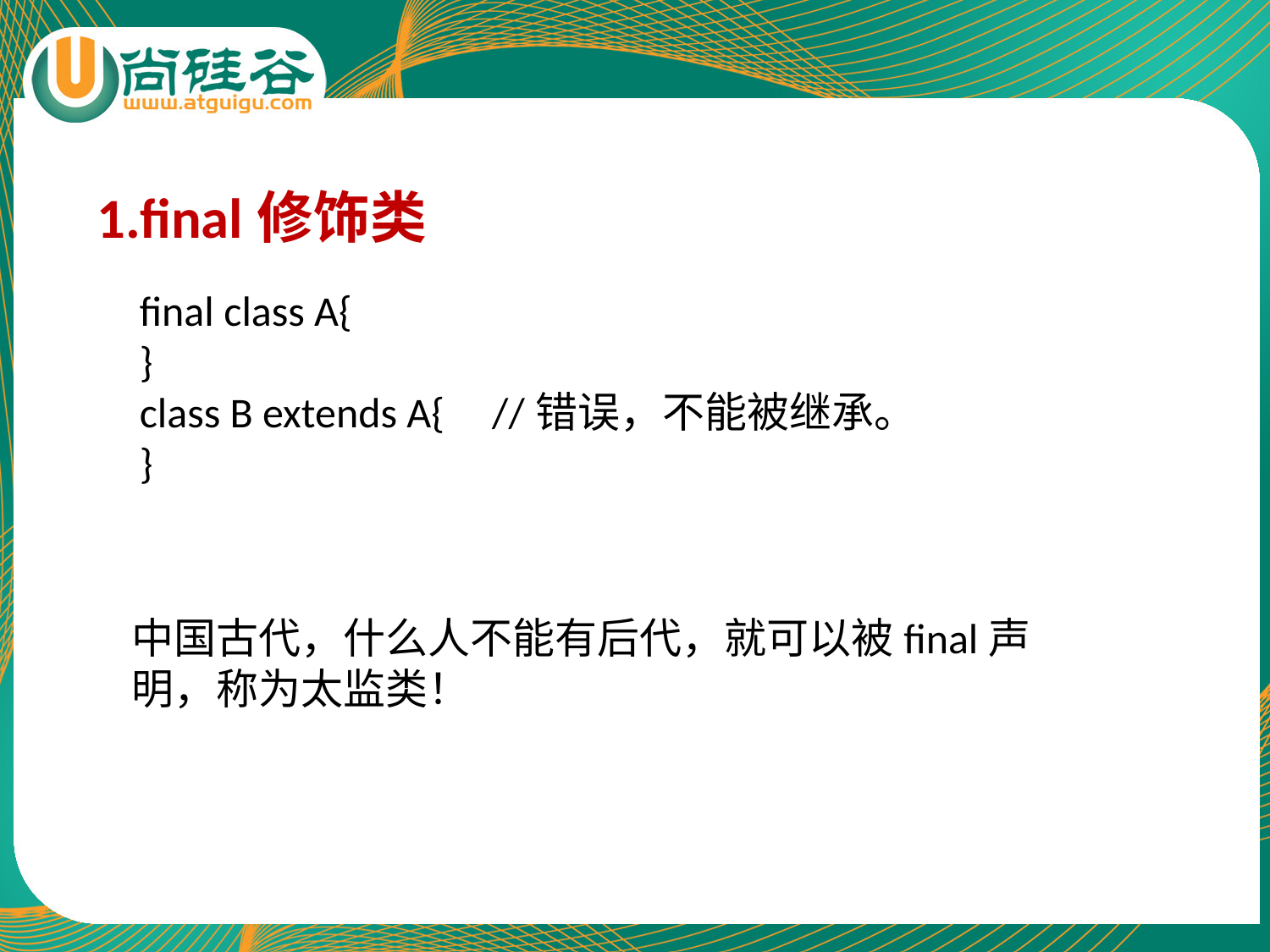

1.final修饰类
final class A{
}
class B extends A{     //错误，不能被继承。
}
中国古代，什么人不能有后代，就可以被final声明，称为太监类！